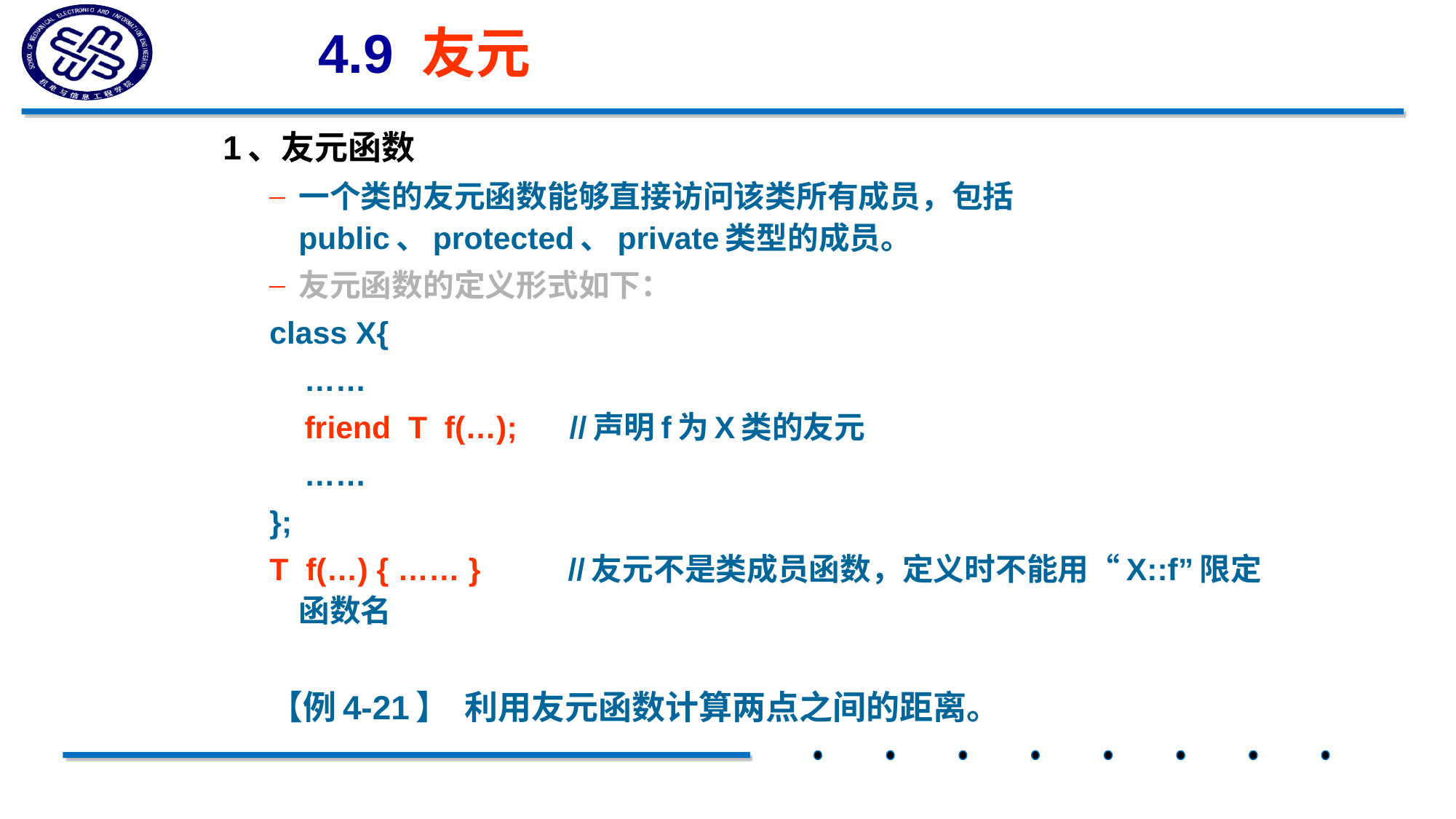

# 4.9 友元
1、友元函数
一个类的友元函数能够直接访问该类所有成员，包括public、protected、private类型的成员。
友元函数的定义形式如下：
class X{
    ……
    friend  T  f(…);      //声明f为X类的友元
    ……
};
T  f(…) { …… }          //友元不是类成员函数，定义时不能用“X::f”限定函数名

【例4-21】  利用友元函数计算两点之间的距离。